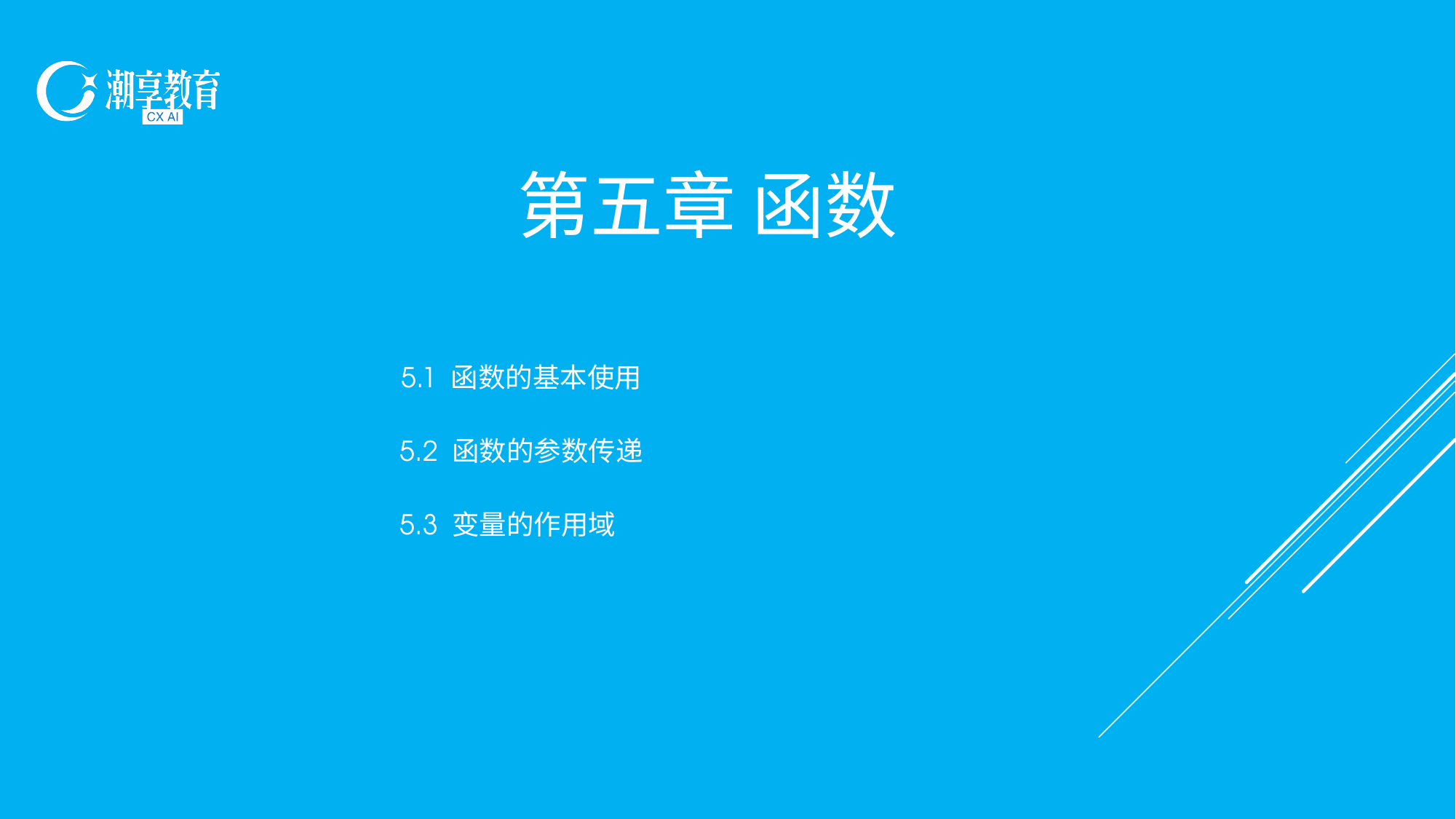

第五章 函数
5.1 函数的基本使用
5.2 函数的参数传递
5.3 变量的作用域